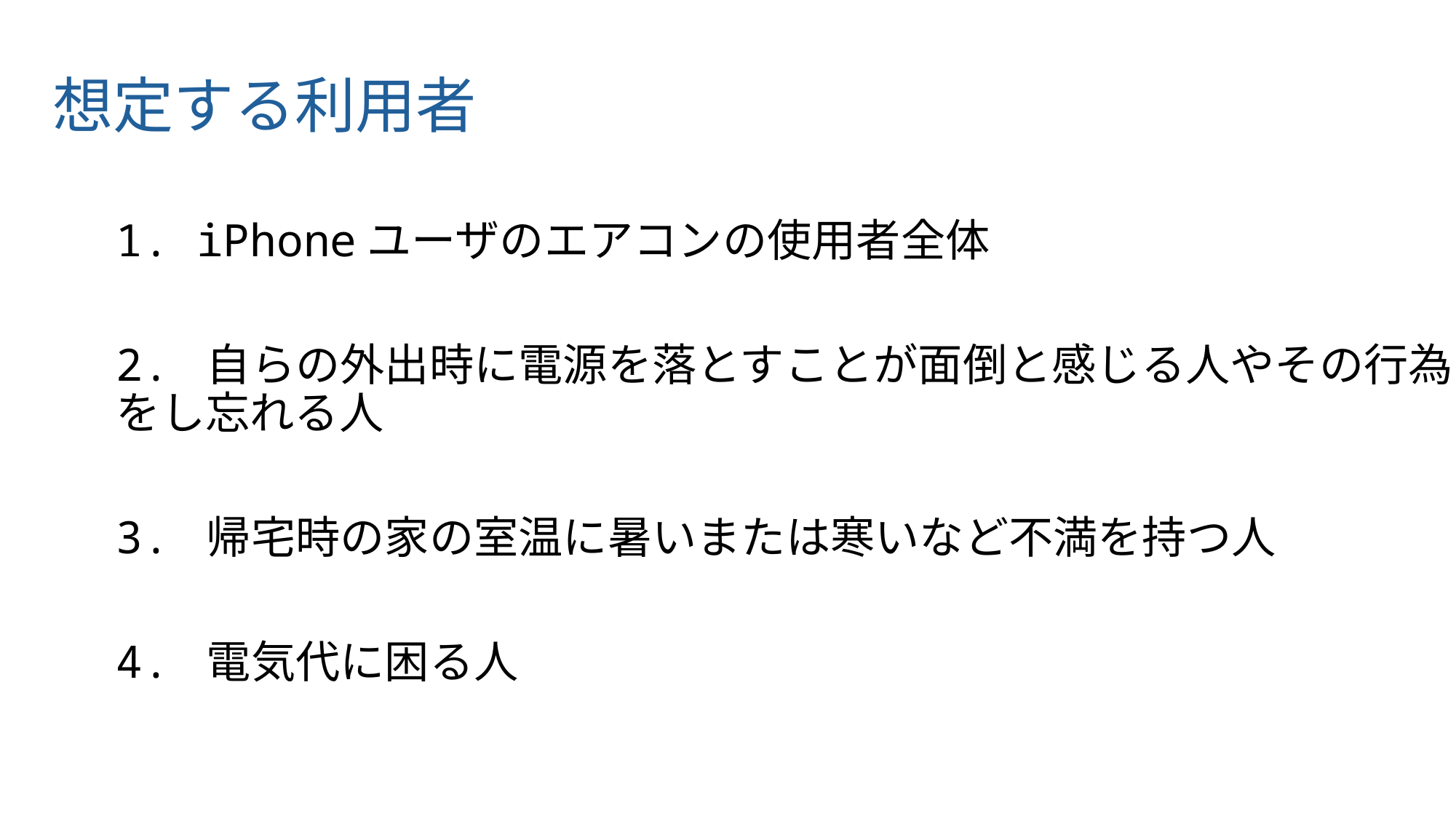

# 想定する利用者
1. iPhoneユーザのエアコンの使用者全体

2. 自らの外出時に電源を落とすことが面倒と感じる人やその行為をし忘れる人

3. 帰宅時の家の室温に暑いまたは寒いなど不満を持つ人

4. 電気代に困る人